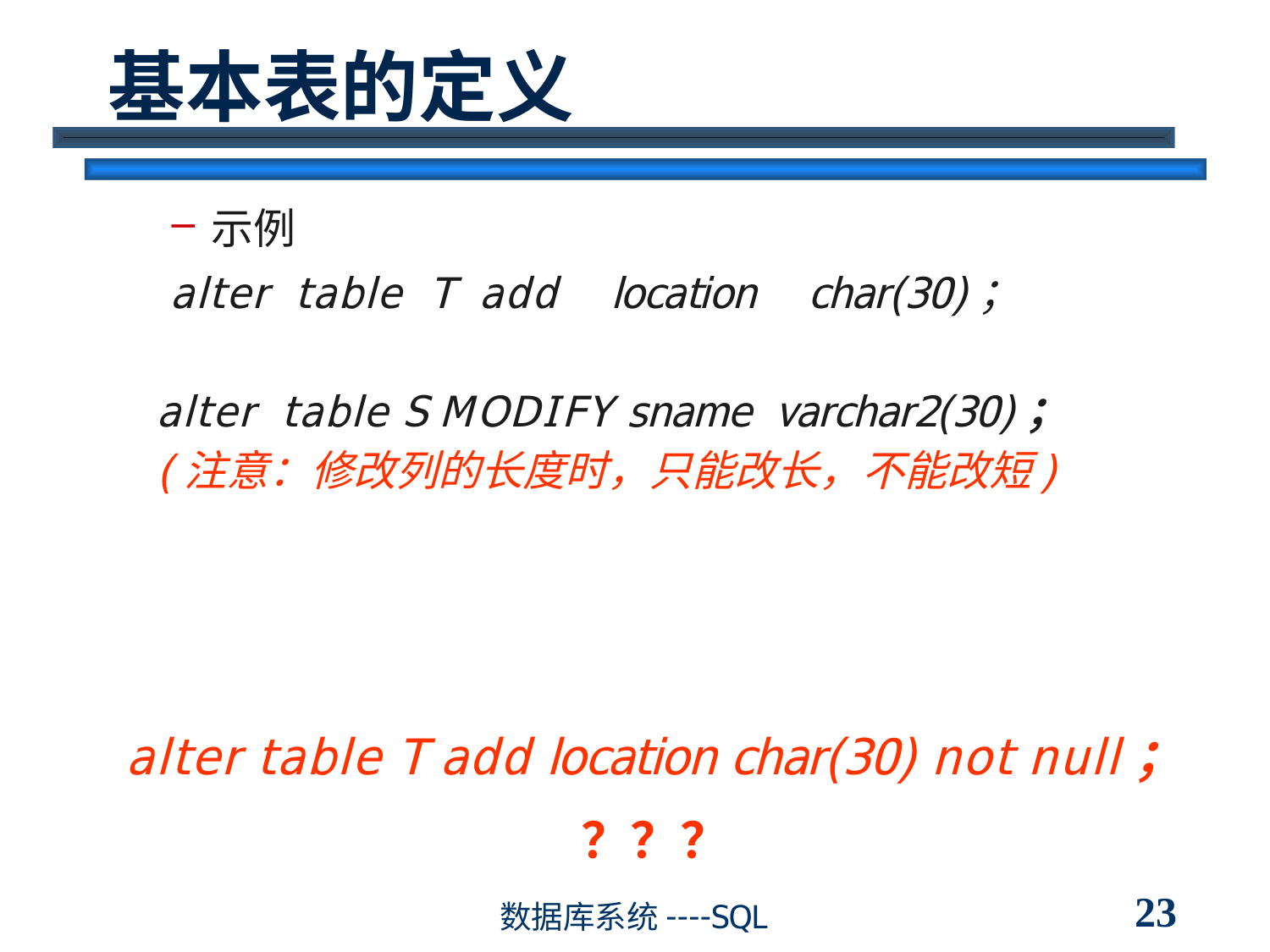

# 基本表的定义
示例
alter  table  T  add    location    char(30)；

    alter  table S MODIFY sname  varchar2(30)；
    (注意：修改列的长度时，只能改长，不能改短)
alter table T add location char(30) not null；
？？？
23
数据库系统----SQL